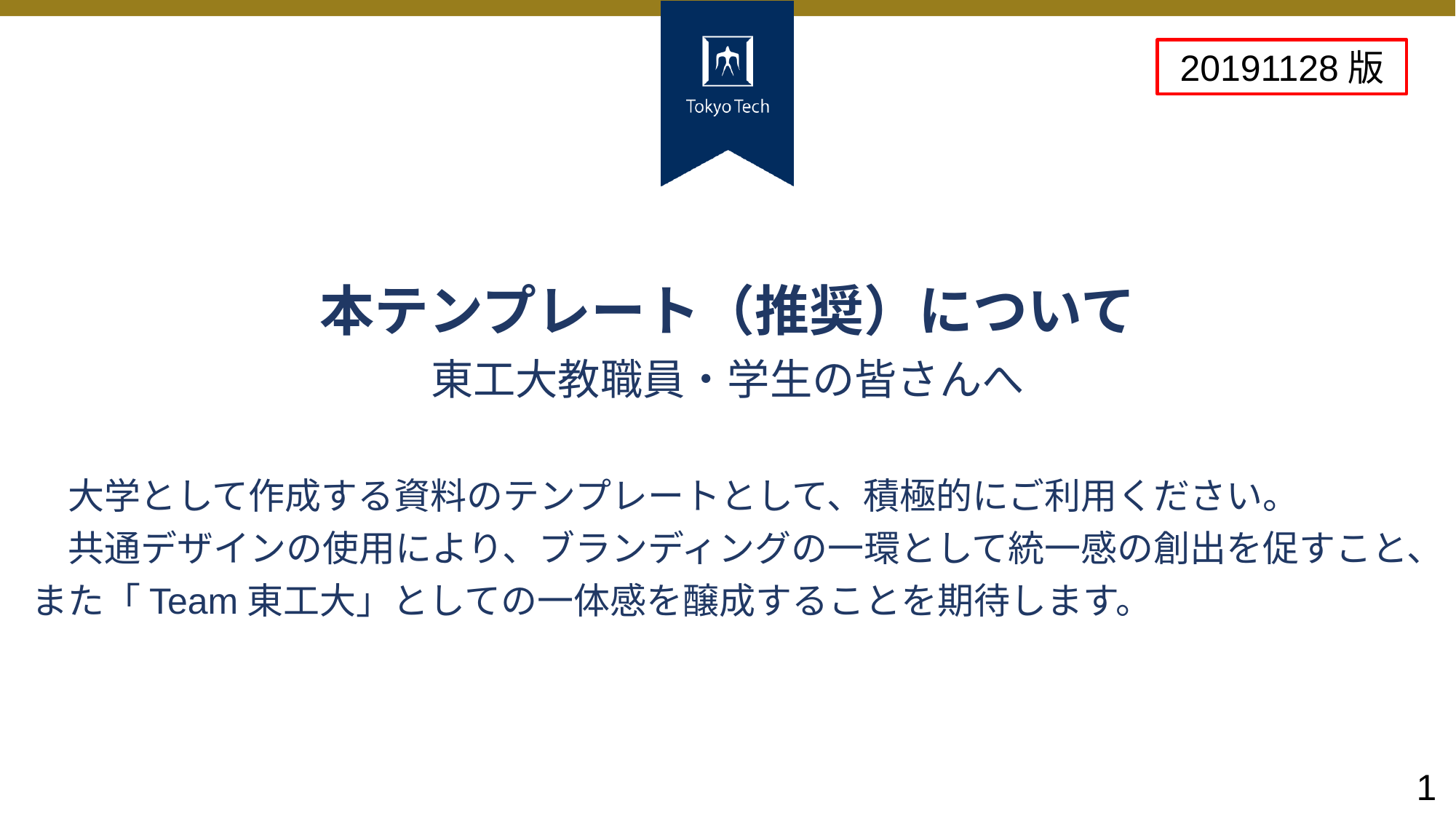

20191128版
本テンプレート（推奨）について
東工大教職員・学生の皆さんへ

　大学として作成する資料のテンプレートとして、積極的にご利用ください。
　共通デザインの使用により、ブランディングの一環として統一感の創出を促すこと、また「Team東工大」としての一体感を醸成することを期待します。